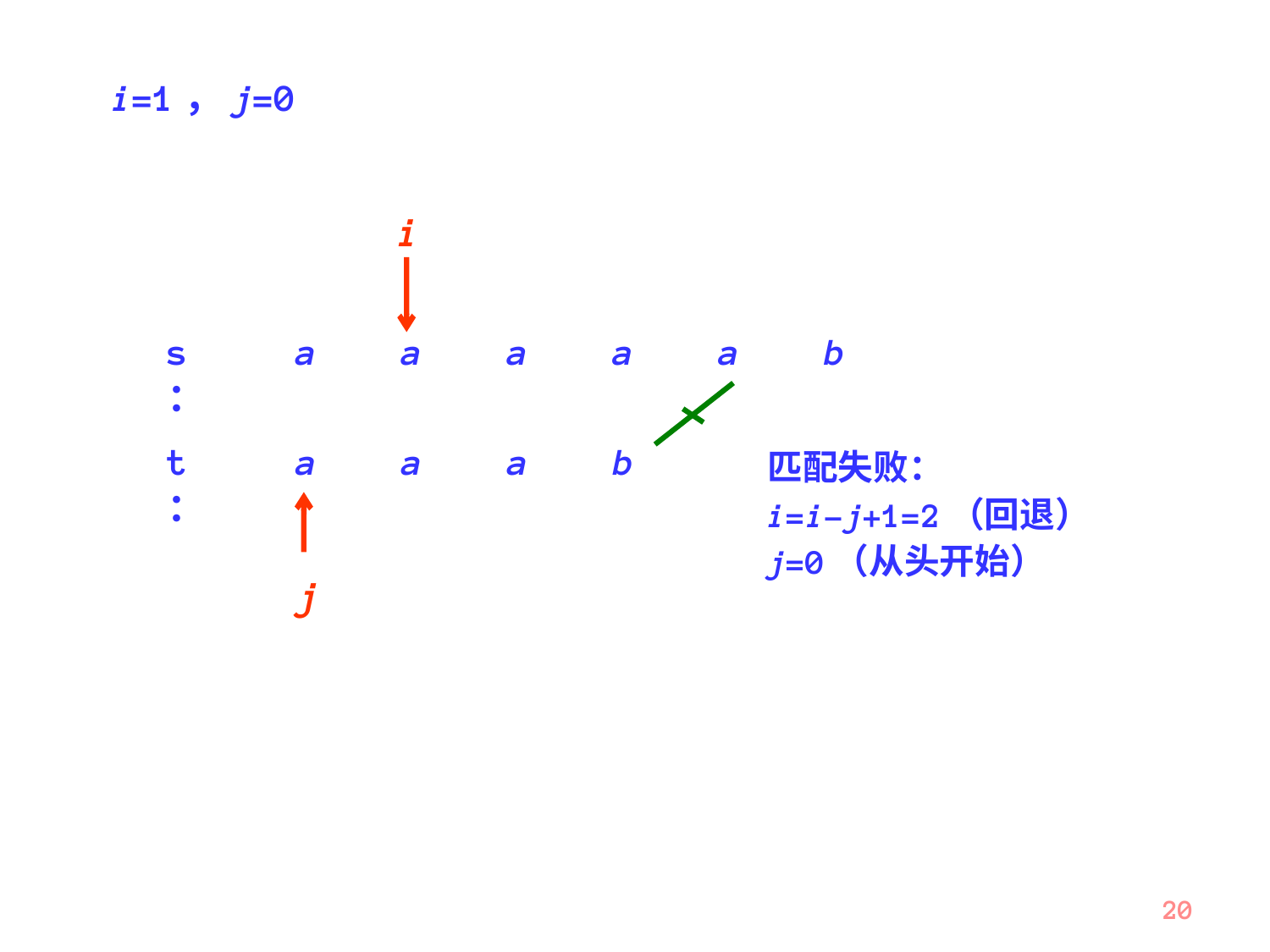

i=1，j=0
i

j
s：
a    a    a    a    a    b

t：
a    a    a    b
匹配失败：
i=i-j+1=2（回退）
j=0（从头开始）
20